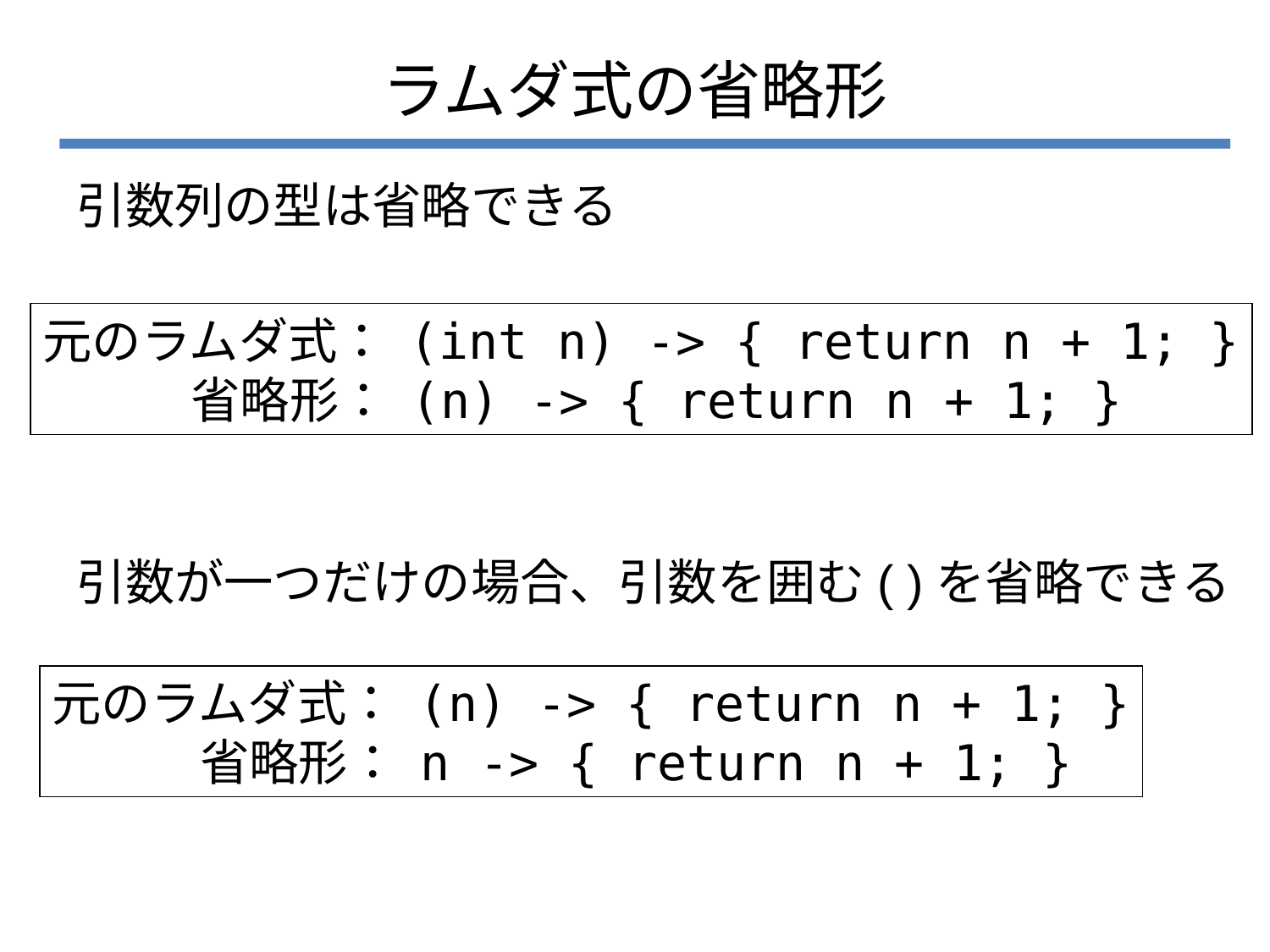

# ラムダ式の省略形
引数列の型は省略できる

引数が一つだけの場合、引数を囲む( )を省略できる

元のラムダ式： (int n) -> { return n + 1; }
　　　省略形： (n) -> { return n + 1; }
元のラムダ式： (n) -> { return n + 1; }
　　　省略形： n -> { return n + 1; }